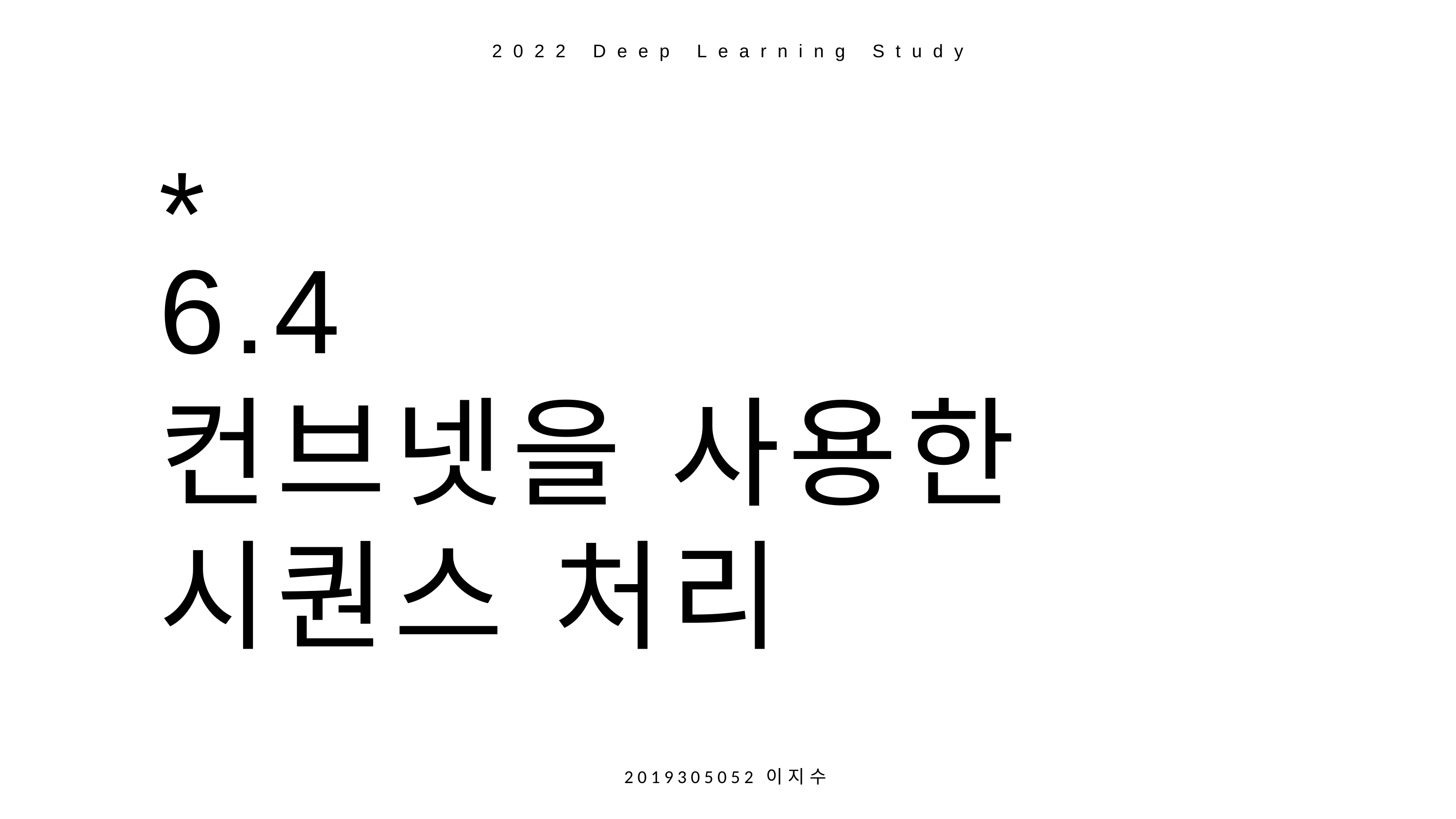

2022 Deep Learning Study
*
6.4
컨브넷을 사용한
시퀀스 처리
2 0 1 9 3 0 5 0 5 2  이 지 수